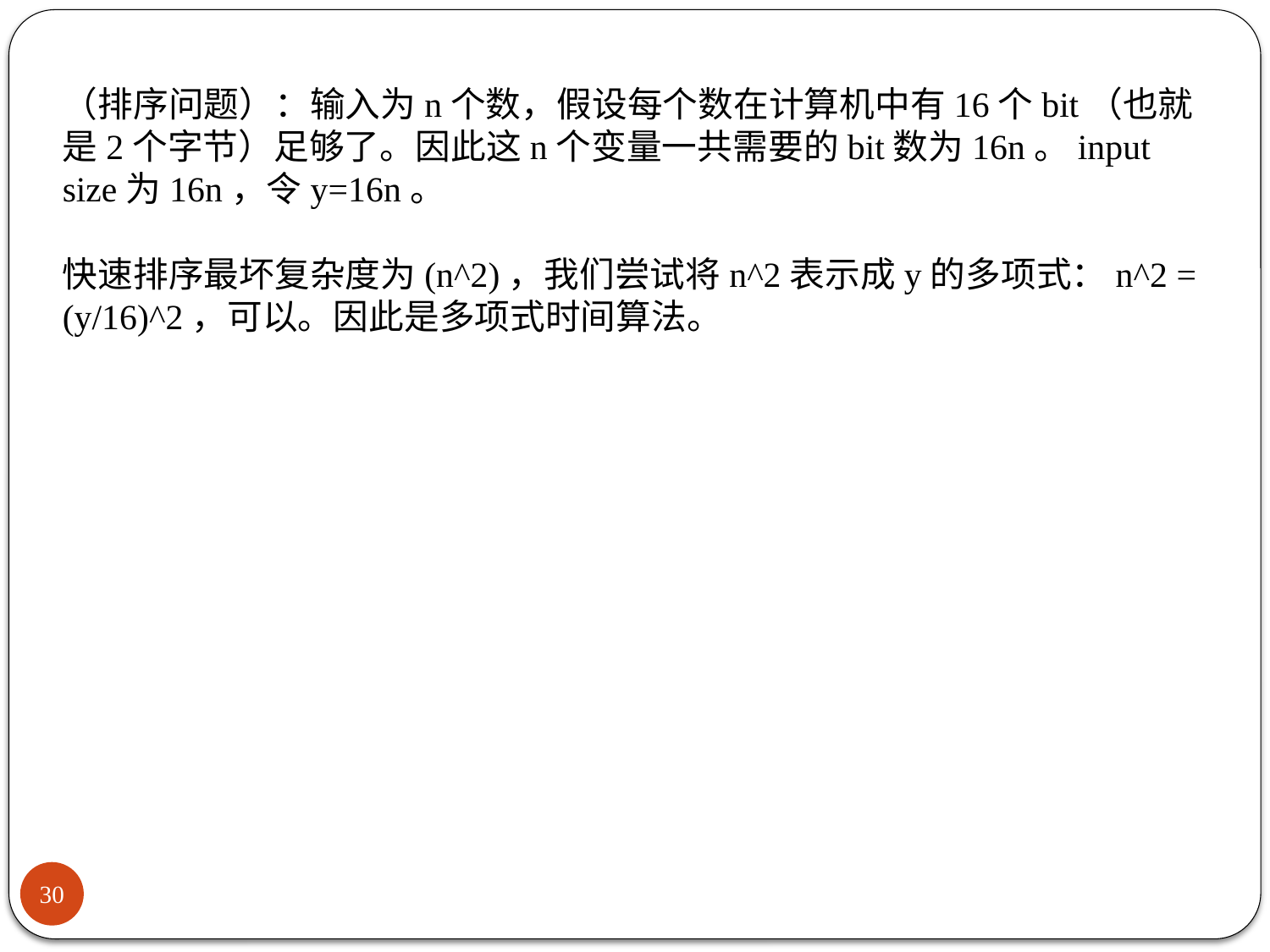

（排序问题）：输入为n个数，假设每个数在计算机中有16个bit（也就是2个字节）足够了。因此这n个变量一共需要的bit数为16n。input size为16n，令y=16n。

快速排序最坏复杂度为(n^2)，我们尝试将n^2表示成y的多项式：n^2 = (y/16)^2，可以。因此是多项式时间算法。
30